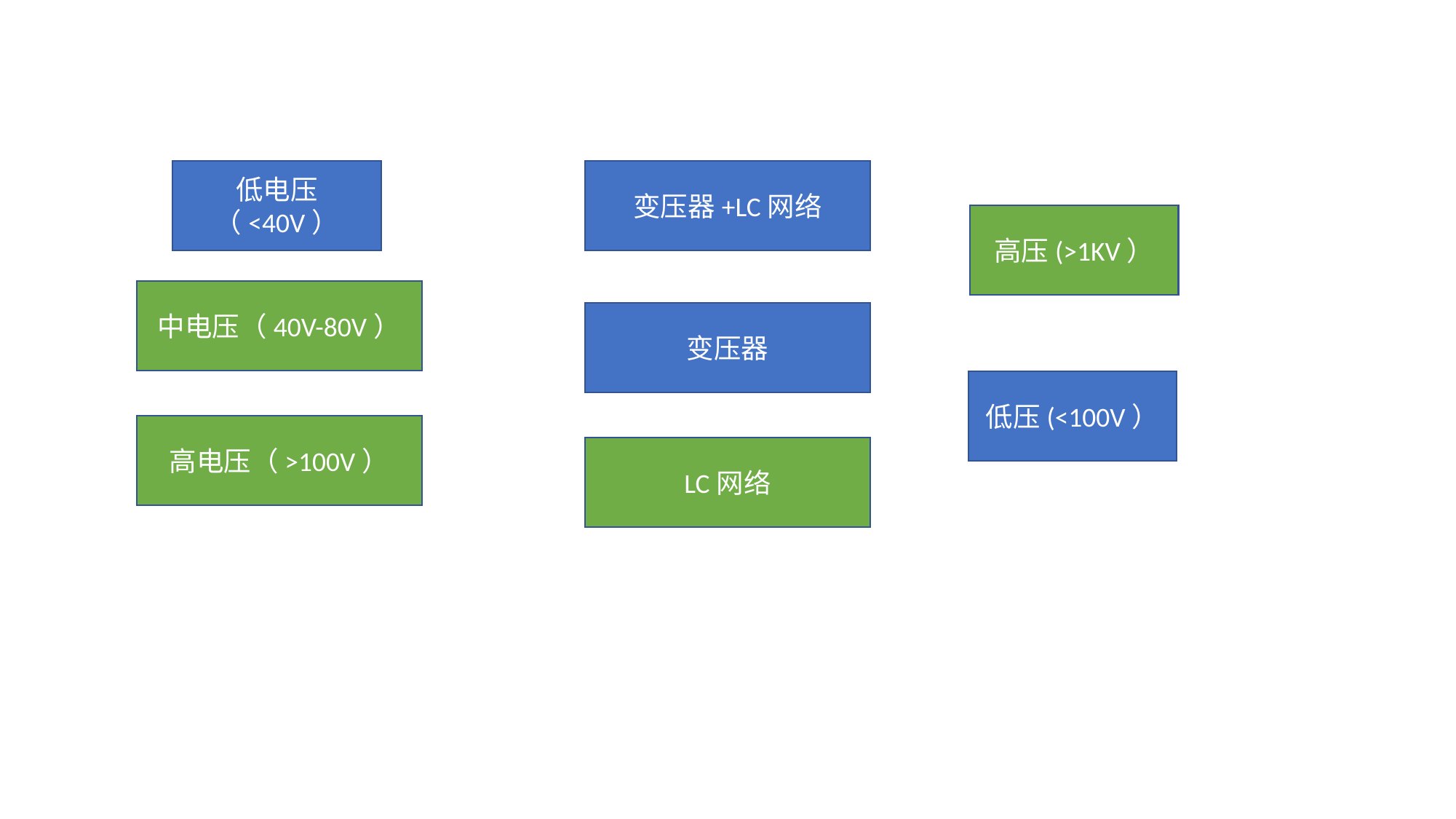

变压器+LC网络
低电压（<40V）
高压(>1KV）
中电压（40V-80V）
变压器
低压(<100V）
高电压（>100V）
LC网络